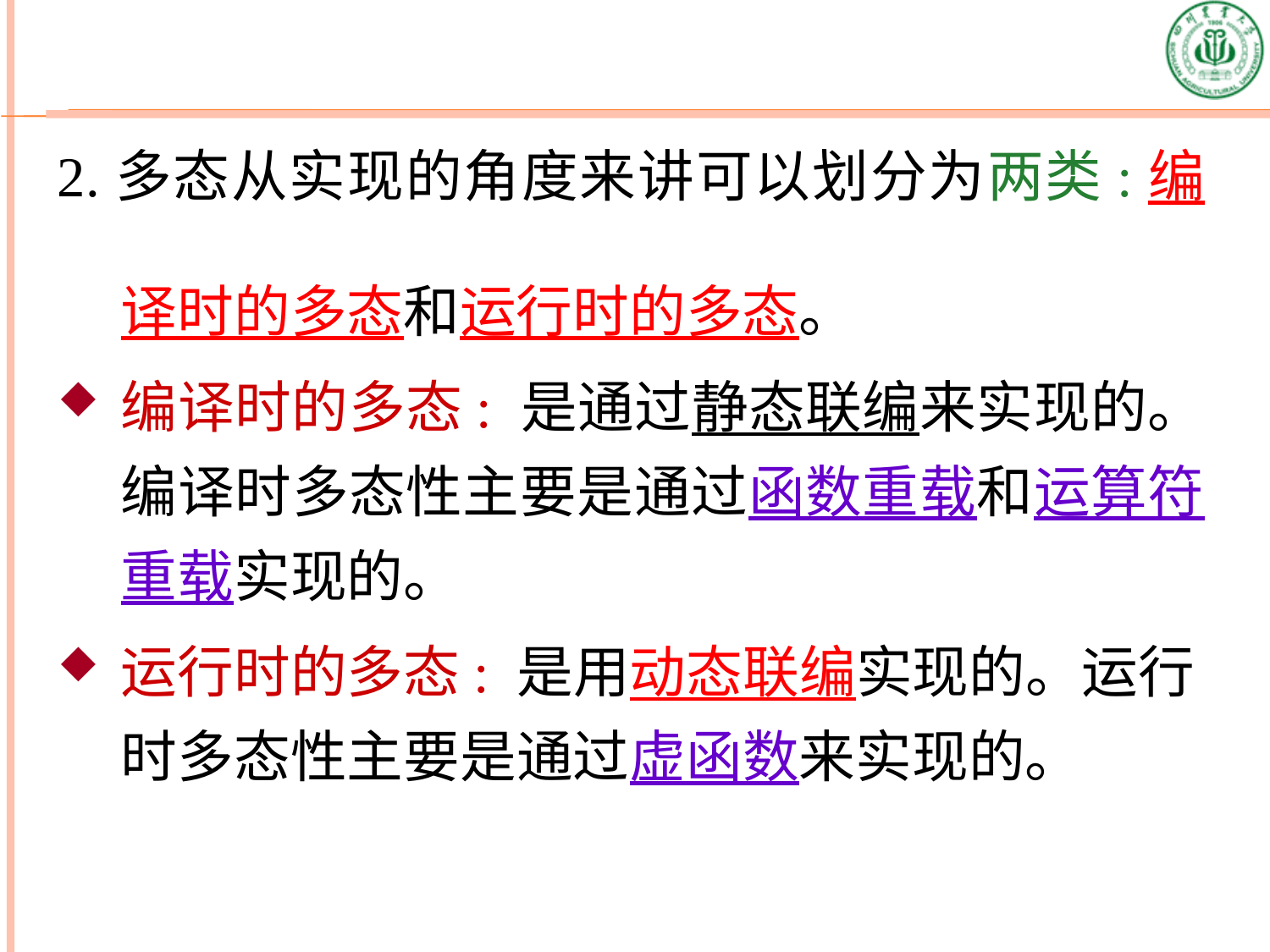

2.多态从实现的角度来讲可以划分为两类:编译时的多态和运行时的多态。
编译时的多态: 是通过静态联编来实现的。编译时多态性主要是通过函数重载和运算符重载实现的。
运行时的多态: 是用动态联编实现的。运行时多态性主要是通过虚函数来实现的。